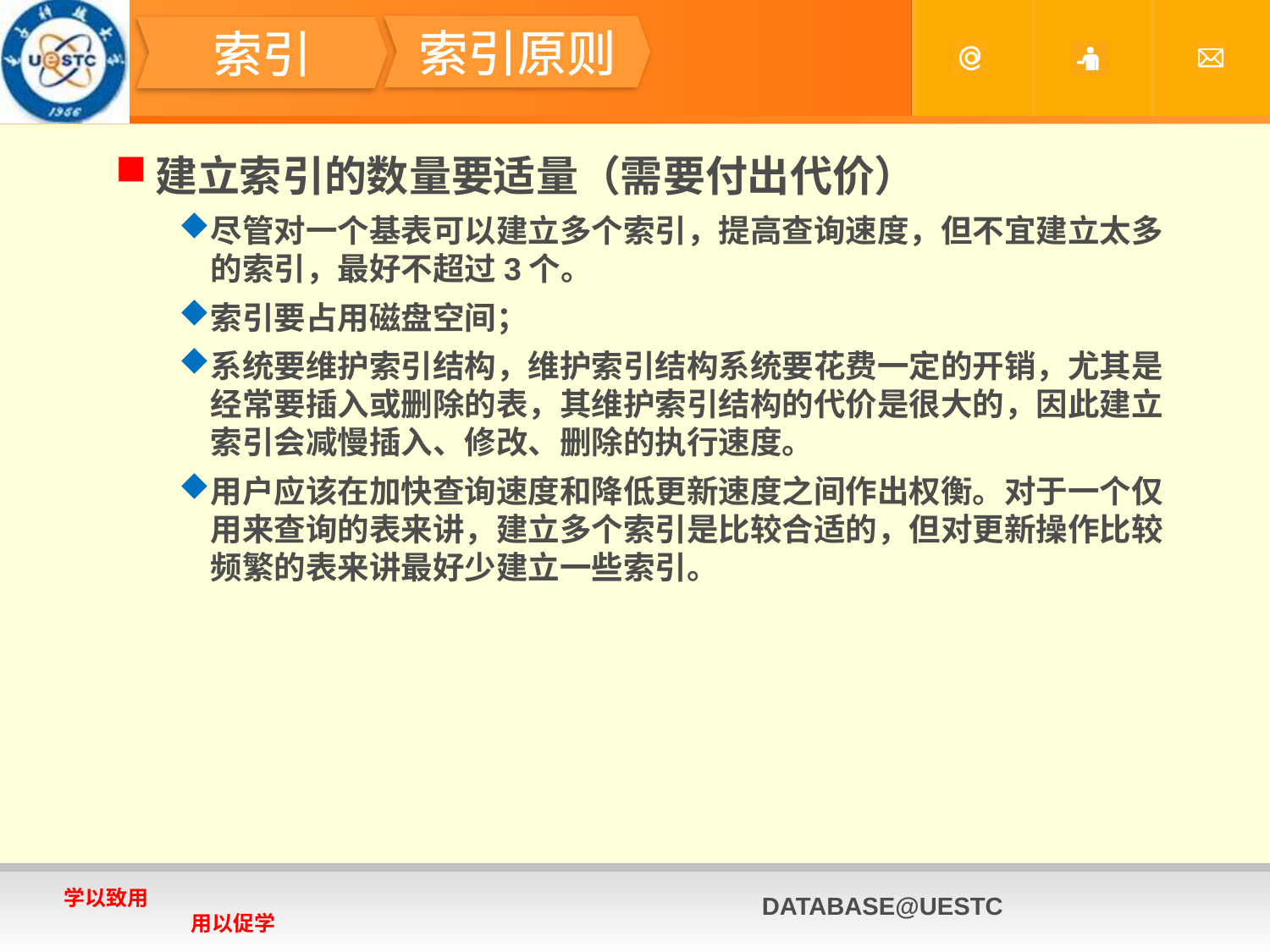

#
索引原则
索引
建立索引的数量要适量（需要付出代价）
尽管对一个基表可以建立多个索引，提高查询速度，但不宜建立太多的索引，最好不超过3个。
索引要占用磁盘空间；
系统要维护索引结构，维护索引结构系统要花费一定的开销，尤其是经常要插入或删除的表，其维护索引结构的代价是很大的，因此建立索引会减慢插入、修改、删除的执行速度。
用户应该在加快查询速度和降低更新速度之间作出权衡。对于一个仅用来查询的表来讲，建立多个索引是比较合适的，但对更新操作比较频繁的表来讲最好少建立一些索引。